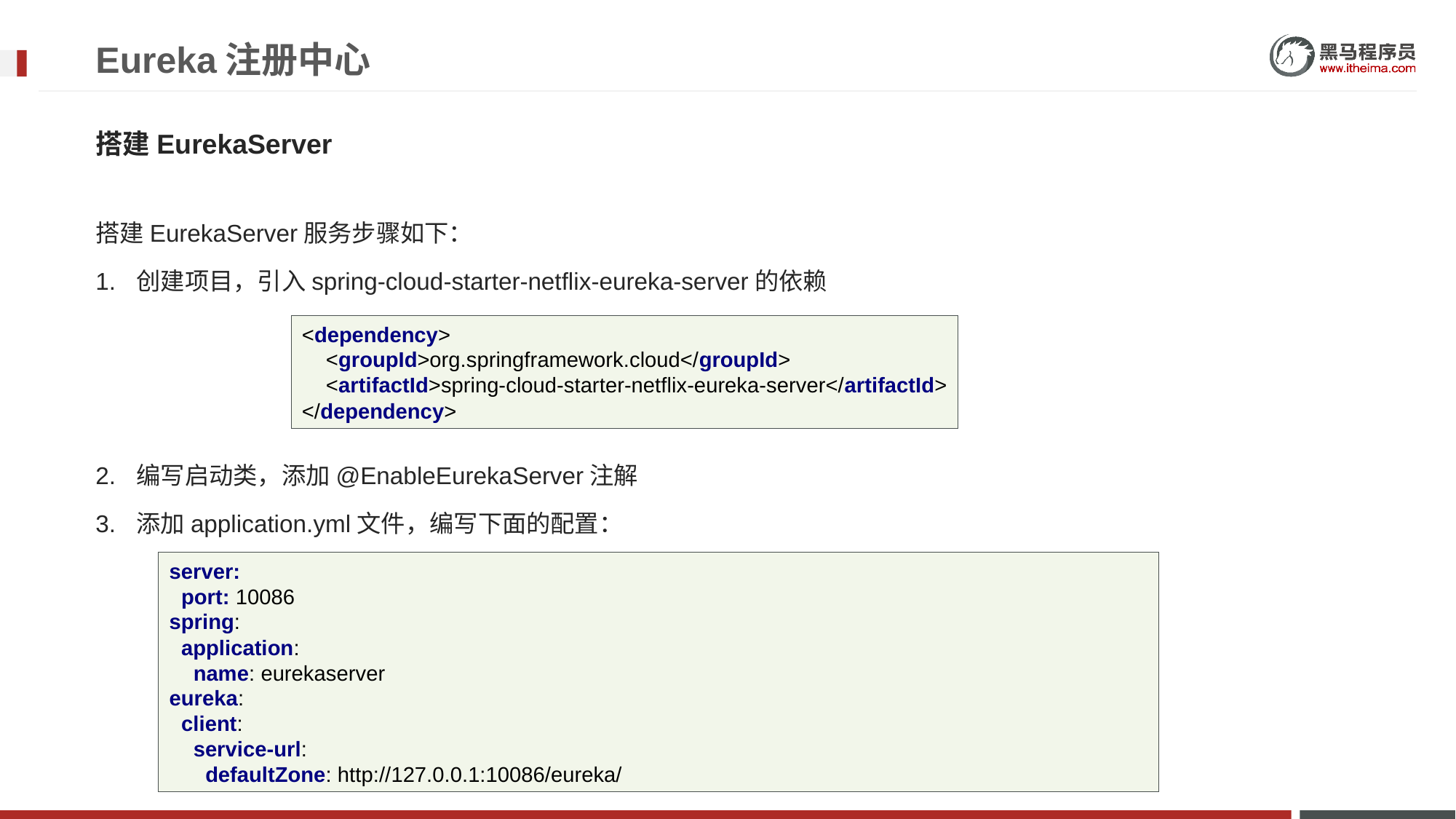

# Eureka注册中心
搭建EurekaServer
搭建EurekaServer服务步骤如下：
创建项目，引入spring-cloud-starter-netflix-eureka-server的依赖

编写启动类，添加@EnableEurekaServer注解
添加application.yml文件，编写下面的配置：

<dependency>
    <groupId>org.springframework.cloud</groupId>
    <artifactId>spring-cloud-starter-netflix-eureka-server</artifactId>
</dependency>
server:
  port: 10086
spring:
  application:
    name: eurekaserver
eureka:
  client:
    service-url:
      defaultZone: http://127.0.0.1:10086/eureka/